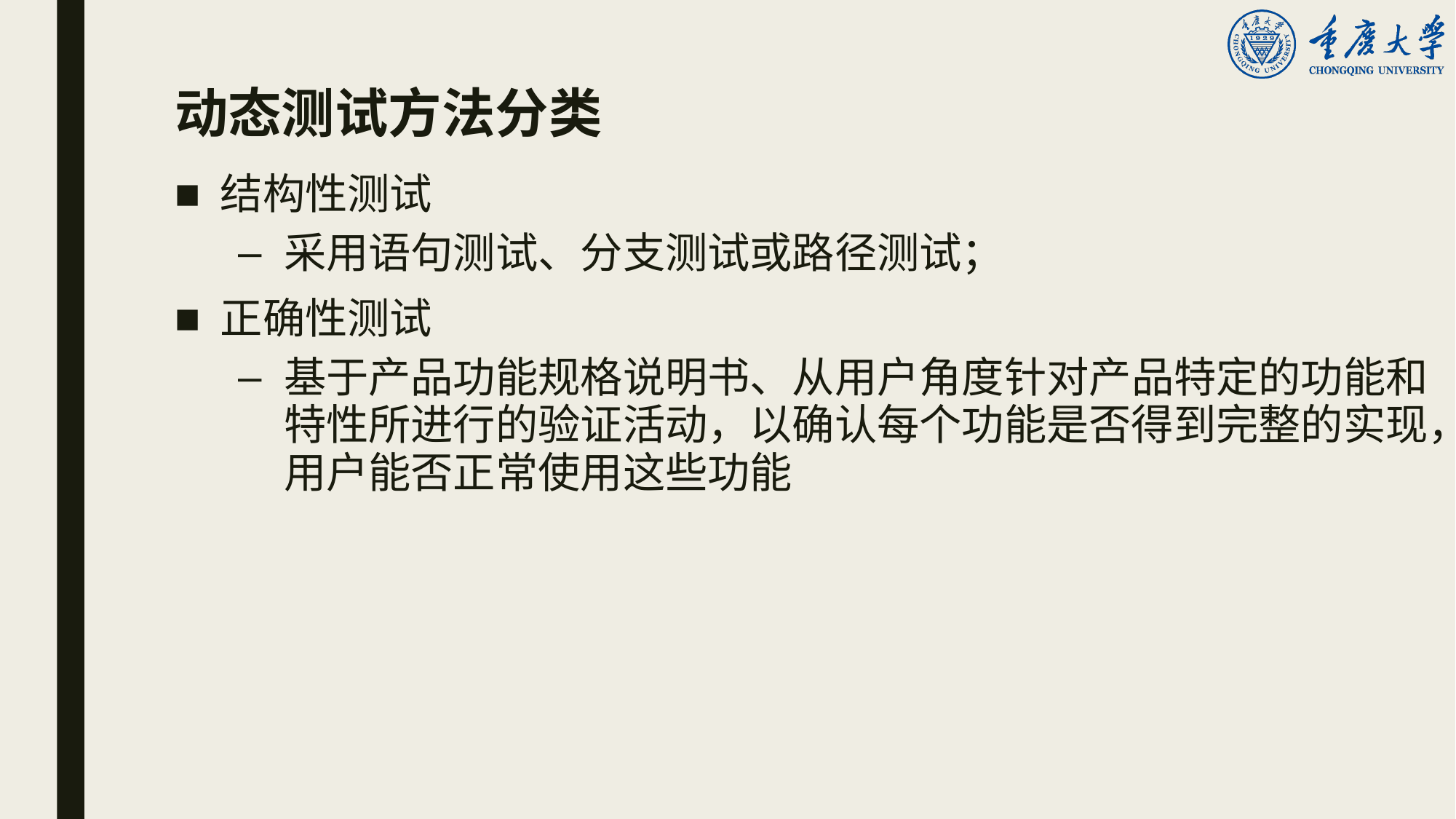

# 动态测试方法分类
结构性测试
采用语句测试、分支测试或路径测试；
正确性测试
基于产品功能规格说明书、从用户角度针对产品特定的功能和特性所进行的验证活动，以确认每个功能是否得到完整的实现，用户能否正常使用这些功能